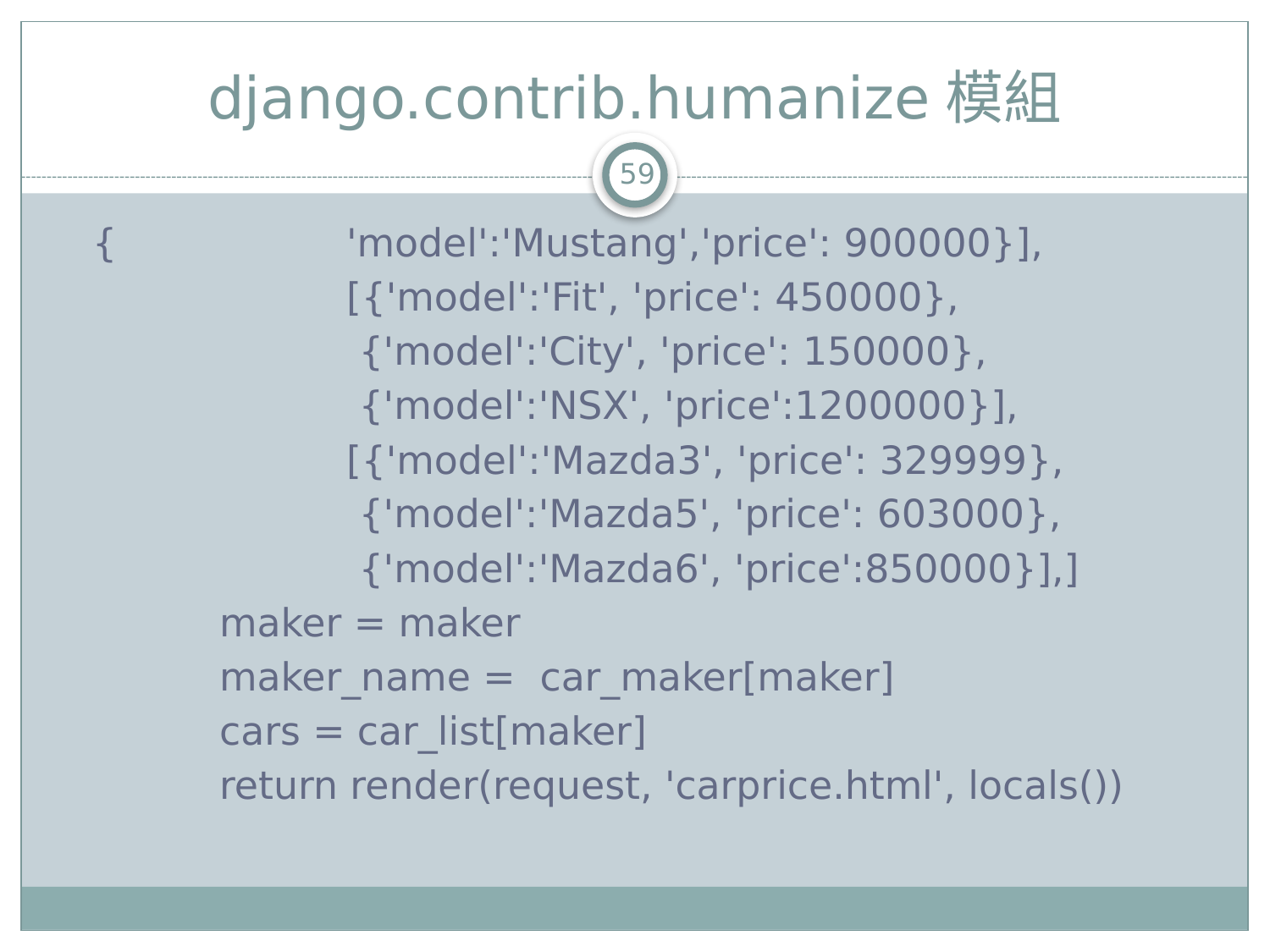

# django.contrib.humanize模組
59
{		'model':'Mustang','price': 900000}],
		[{'model':'Fit', 'price': 450000},
		 {'model':'City', 'price': 150000},
		 {'model':'NSX', 'price':1200000}],
		[{'model':'Mazda3', 'price': 329999},
		 {'model':'Mazda5', 'price': 603000},
		 {'model':'Mazda6', 'price':850000}],]
	maker = maker
	maker_name =  car_maker[maker]
	cars = car_list[maker]
	return render(request, 'carprice.html', locals())